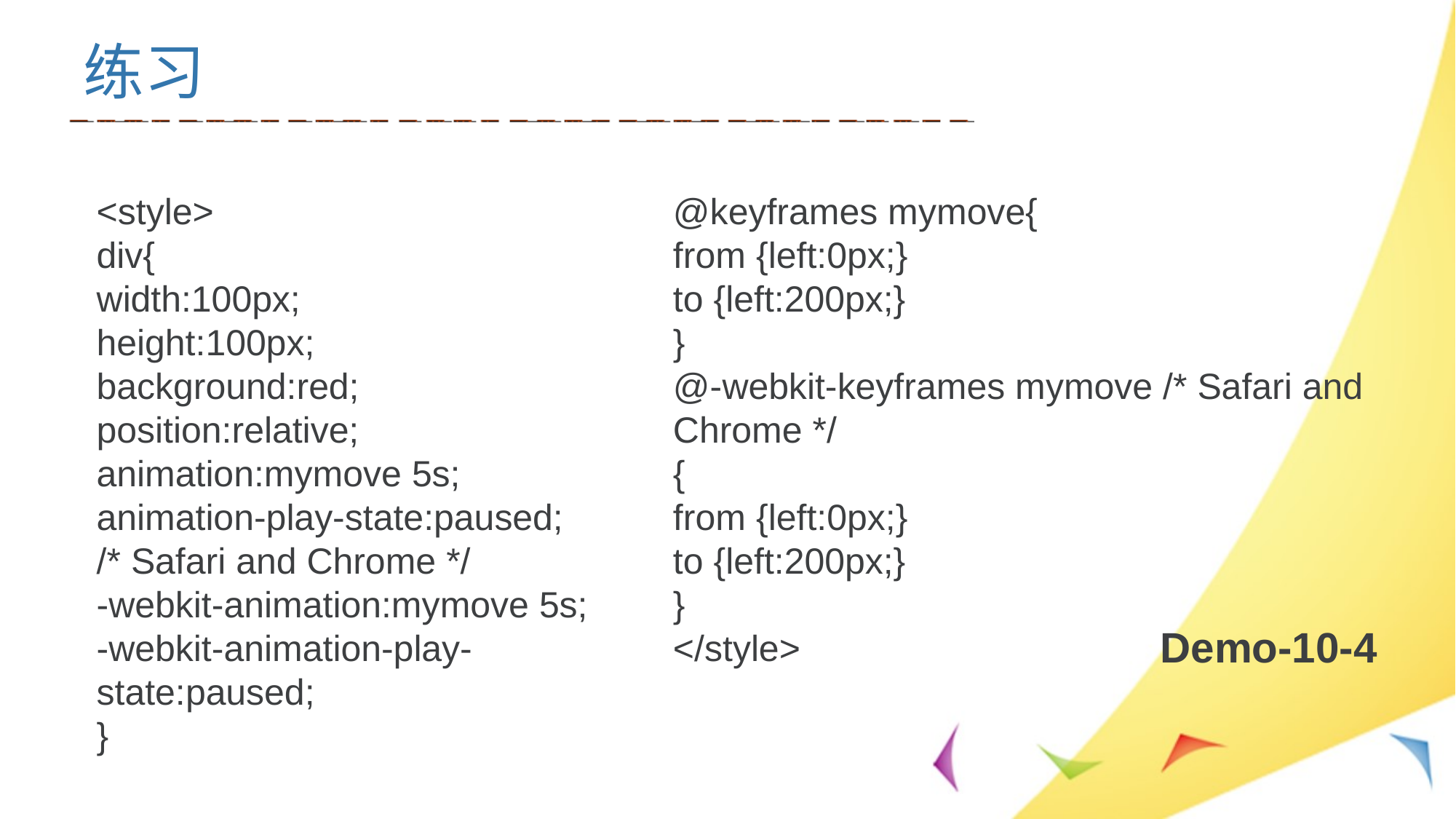

# 练习
<style>
div{
width:100px;
height:100px;
background:red;
position:relative;
animation:mymove 5s;
animation-play-state:paused;
/* Safari and Chrome */
-webkit-animation:mymove 5s;
-webkit-animation-play-state:paused;
}
@keyframes mymove{
from {left:0px;}
to {left:200px;}
}
@-webkit-keyframes mymove /* Safari and Chrome */
{
from {left:0px;}
to {left:200px;}
}
</style>
Demo-10-4